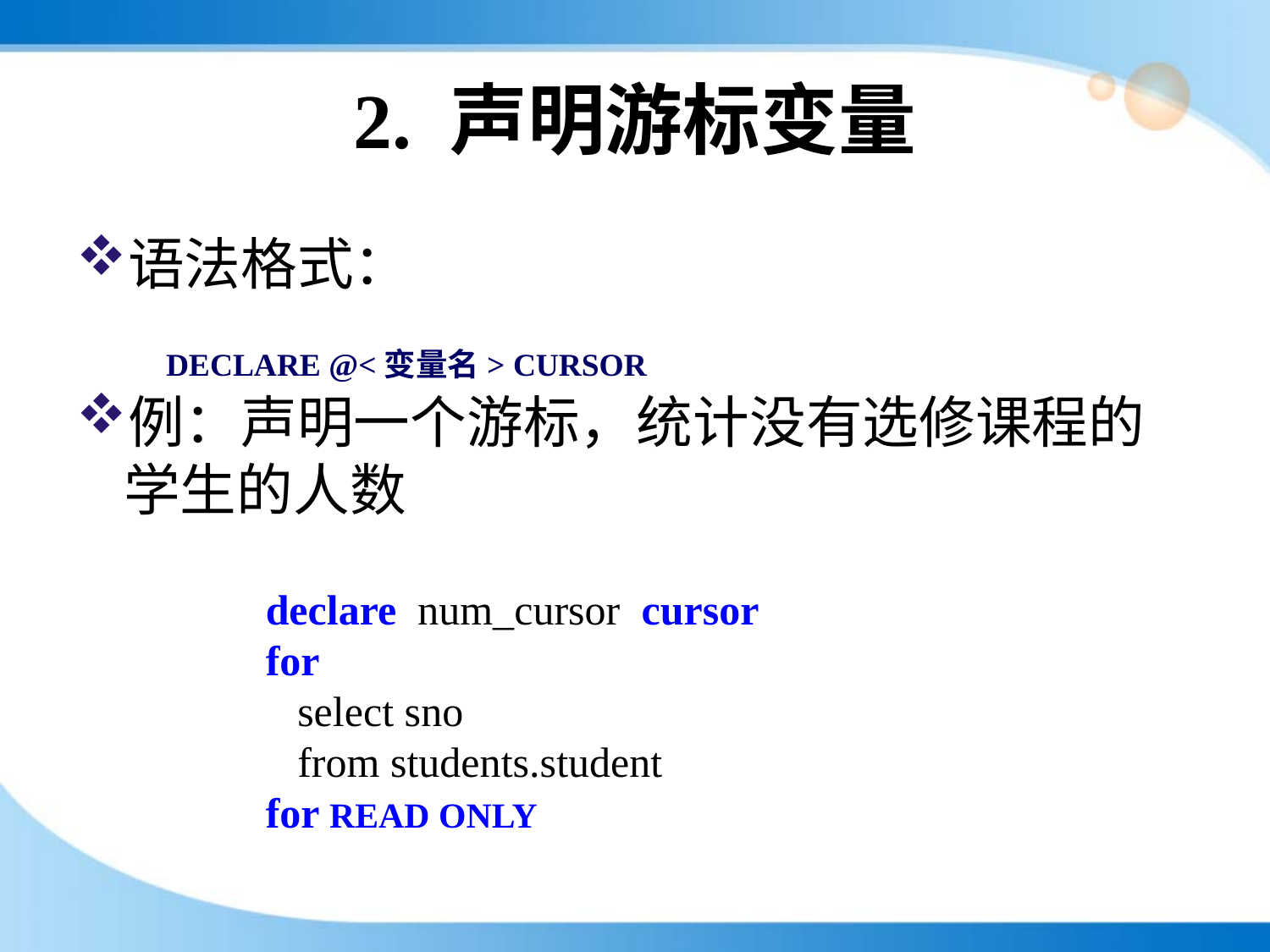

# 2. 声明游标变量
语法格式：

例：声明一个游标，统计没有选修课程的学生的人数
DECLARE @<变量名> CURSOR

declare  num_cursor  cursor
for
   select sno
   from students.student
for READ ONLY